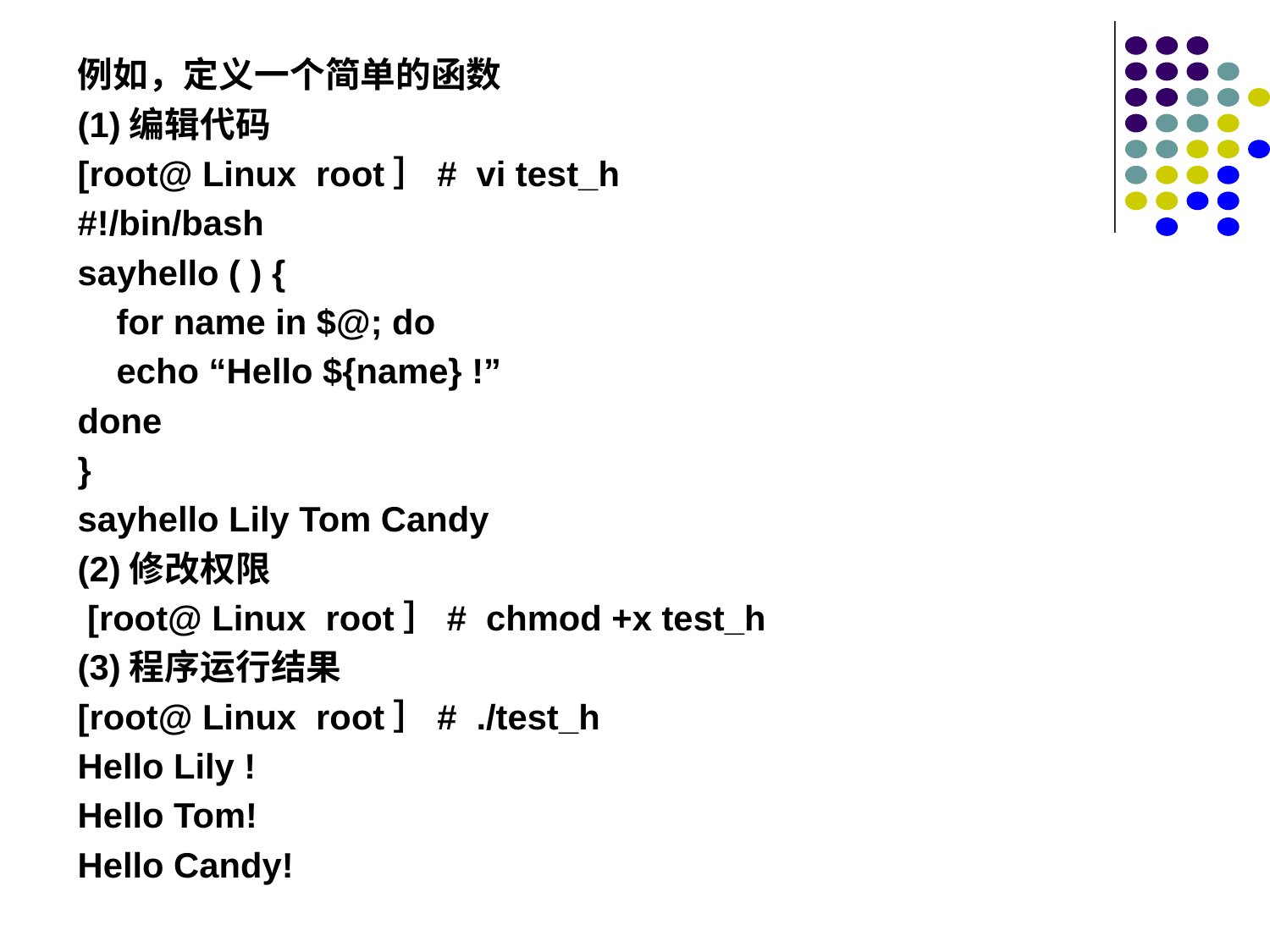

例如，定义一个简单的函数
(1)编辑代码
[root@ Linux  root］#  vi test_h
#!/bin/bash
sayhello ( ) {
    for name in $@; do
    echo “Hello ${name} !”
done
}
sayhello Lily Tom Candy
(2)修改权限
 [root@ Linux  root］#  chmod +x test_h
(3)程序运行结果
[root@ Linux  root］#  ./test_h
Hello Lily !
Hello Tom!
Hello Candy!